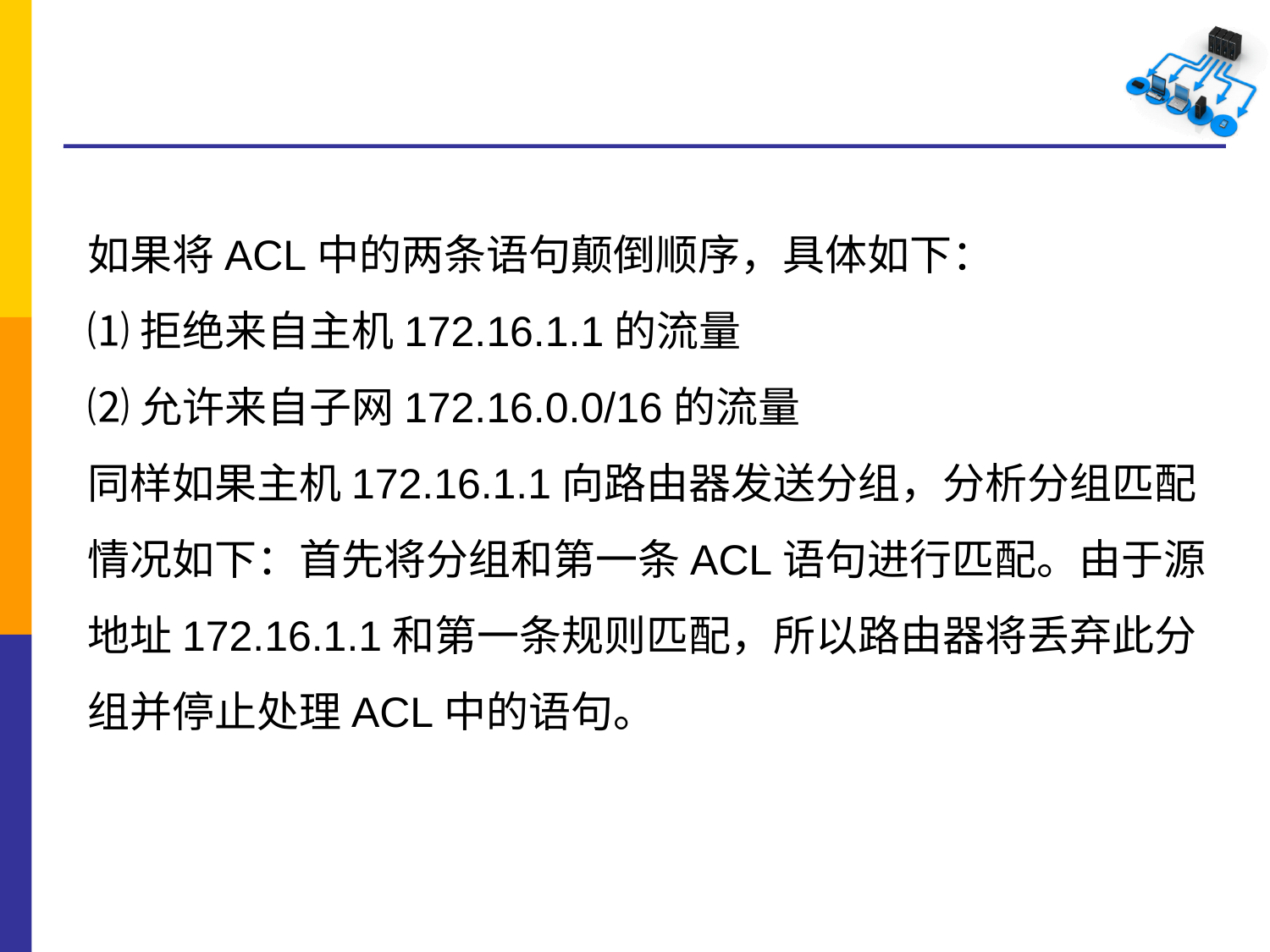

如果将ACL中的两条语句颠倒顺序，具体如下：
⑴拒绝来自主机172.16.1.1的流量
⑵允许来自子网172.16.0.0/16的流量
同样如果主机172.16.1.1向路由器发送分组，分析分组匹配情况如下：首先将分组和第一条ACL语句进行匹配。由于源地址172.16.1.1和第一条规则匹配，所以路由器将丢弃此分组并停止处理ACL中的语句。